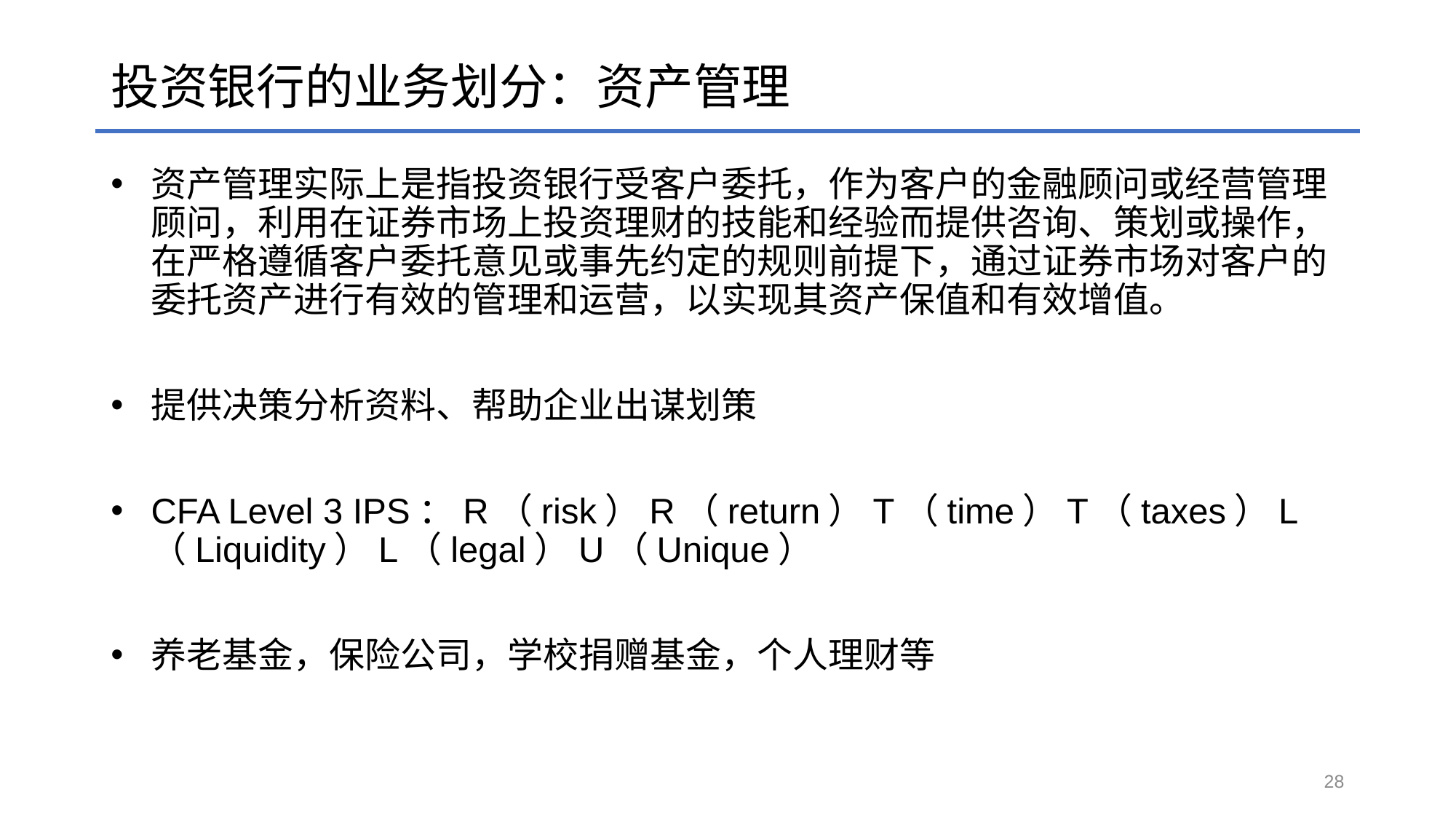

# 投资银行的业务划分：资产管理
资产管理实际上是指投资银行受客户委托，作为客户的金融顾问或经营管理顾问，利用在证券市场上投资理财的技能和经验而提供咨询、策划或操作，在严格遵循客户委托意见或事先约定的规则前提下，通过证券市场对客户的委托资产进行有效的管理和运营，以实现其资产保值和有效增值。

提供决策分析资料、帮助企业出谋划策

CFA Level 3 IPS：R（risk）R（return）T（time）T（taxes）L（Liquidity）L（legal）U（Unique）

养老基金，保险公司，学校捐赠基金，个人理财等

28